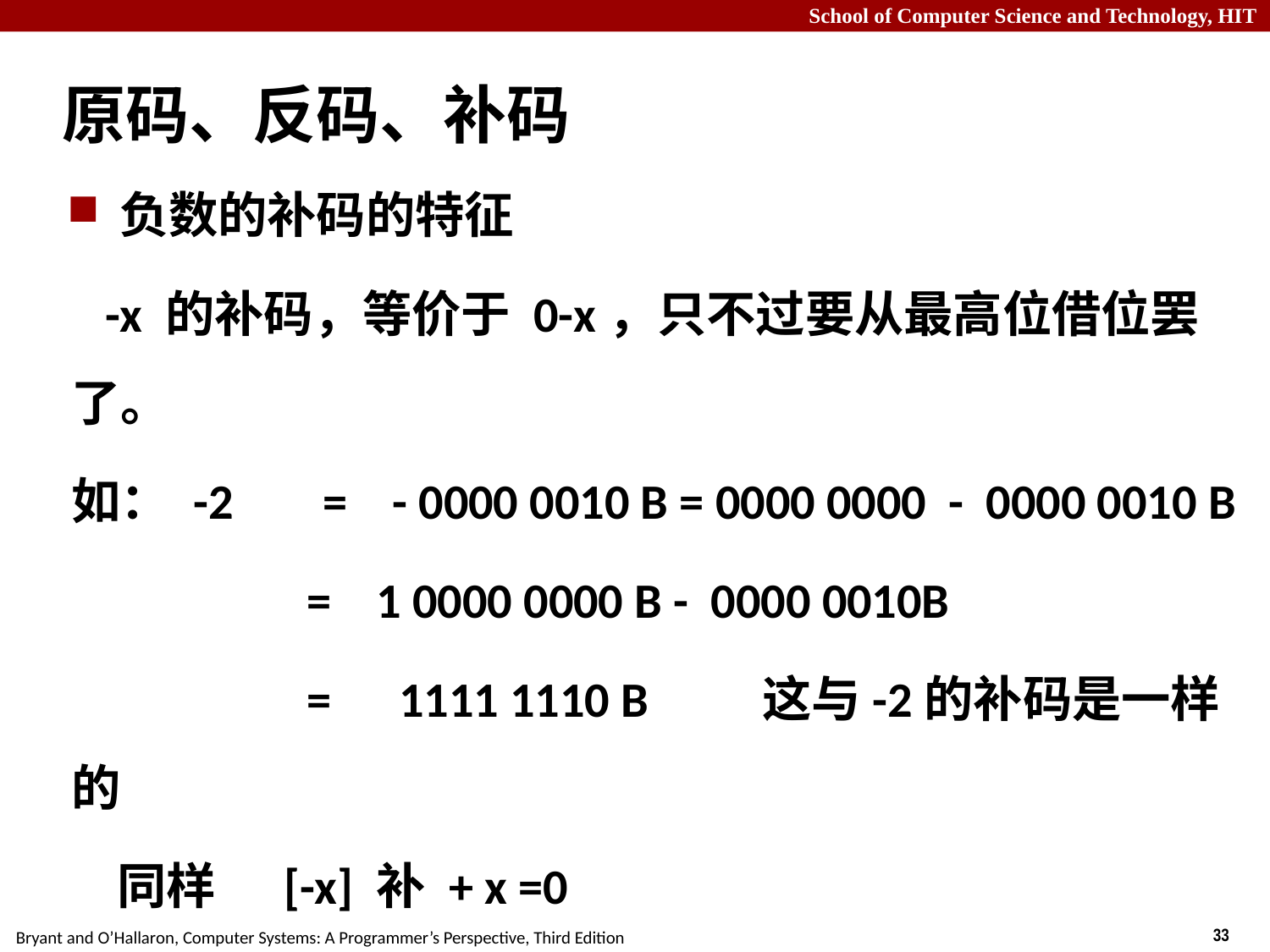

# 原码、反码、补码
负数的补码的特征
   -x 的补码，等价于 0-x，只不过要从最高位借位罢了。
如： -2        =    - 0000 0010 B = 0000 0000  -  0000 0010 B
                     =    1 0000 0000 B -  0000 0010B
                     =      1111 1110 B         这与-2的补码是一样的
   同样     [-x] 补 + x =0
                1111 1110 + 0000 0010 =1 0000 0000
  计算机是8位的，最高位不存，则为 0000 0000